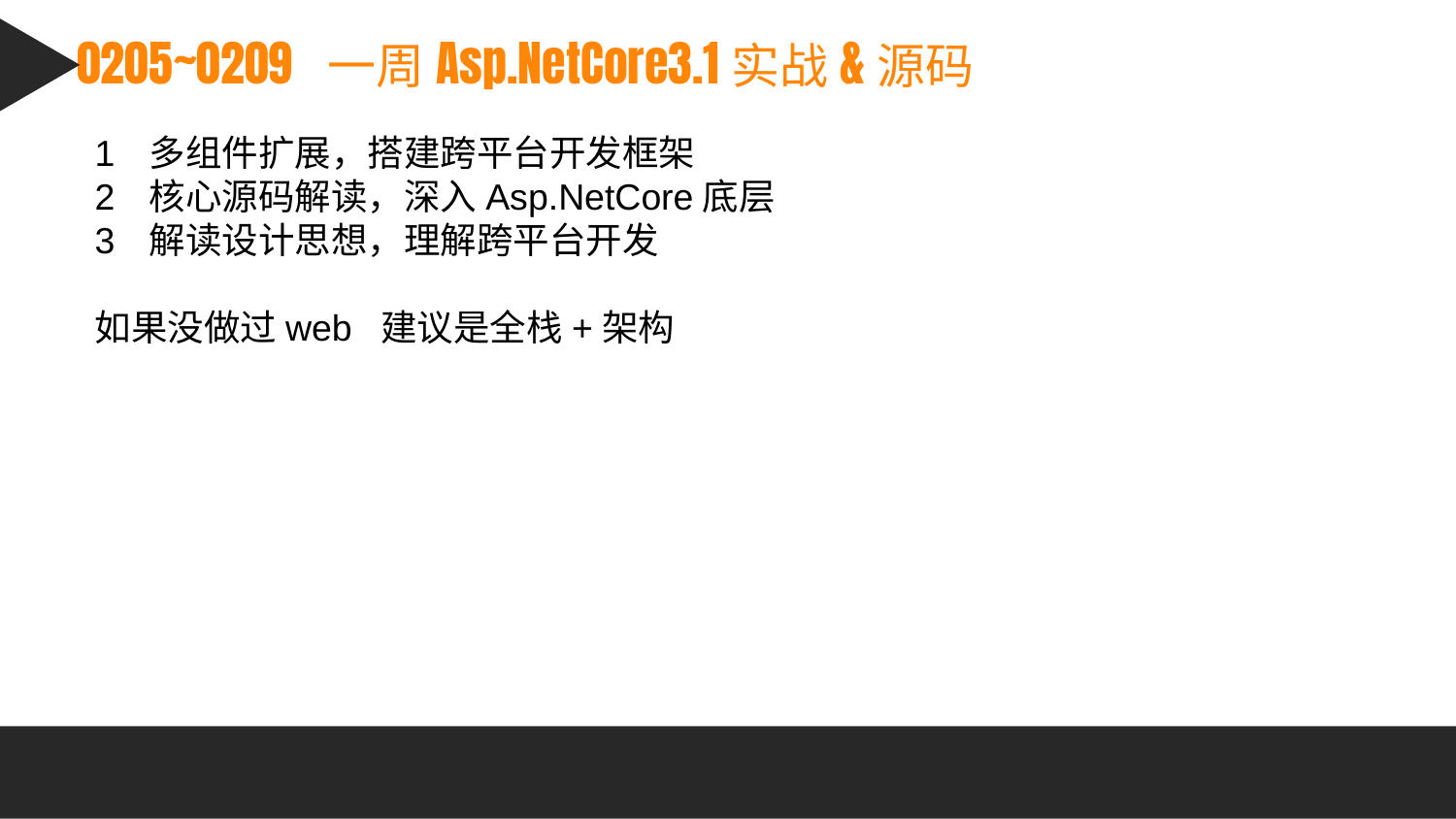

0205~0209  一周Asp.NetCore3.1实战&源码
多组件扩展，搭建跨平台开发框架
核心源码解读，深入Asp.NetCore底层
解读设计思想，理解跨平台开发

如果没做过web  建议是全栈+架构